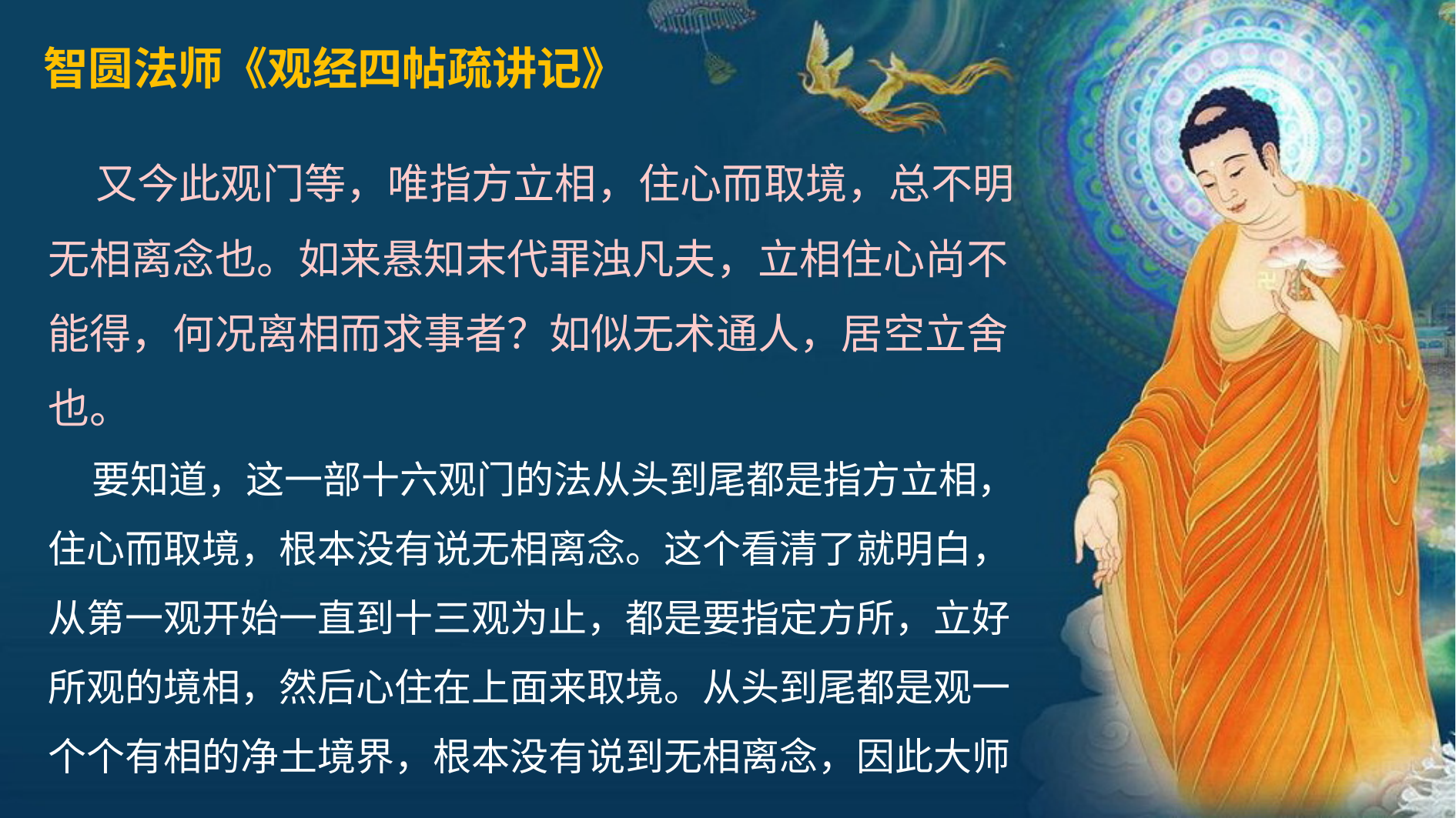

智圆法师《观经四帖疏讲记》
    又今此观门等，唯指方立相，住心而取境，总不明无相离念也。如来悬知末代罪浊凡夫，立相住心尚不能得，何况离相而求事者？如似无术通人，居空立舍也。
    要知道，这一部十六观门的法从头到尾都是指方立相，住心而取境，根本没有说无相离念。这个看清了就明白，从第一观开始一直到十三观为止，都是要指定方所，立好所观的境相，然后心住在上面来取境。从头到尾都是观一个个有相的净土境界，根本没有说到无相离念，因此大师